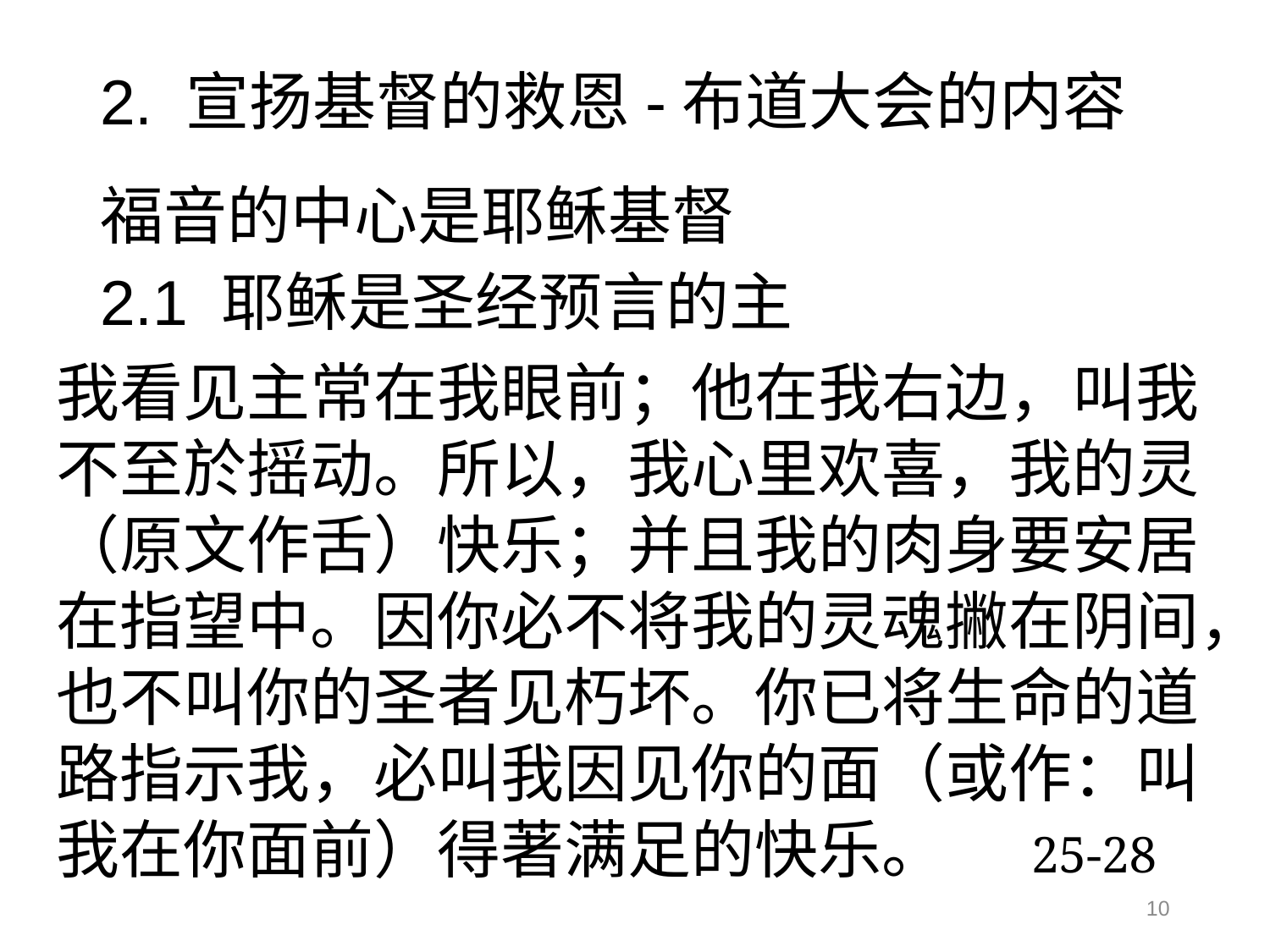

# 2. 宣扬基督的救恩-布道大会的内容
福音的中心是耶稣基督
2.1 耶稣是圣经预言的主
我看见主常在我眼前；他在我右边，叫我不至於摇动。所以，我心里欢喜，我的灵（原文作舌）快乐；并且我的肉身要安居在指望中。因你必不将我的灵魂撇在阴间，也不叫你的圣者见朽坏。你已将生命的道路指示我，必叫我因见你的面（或作：叫我在你面前）得著满足的快乐。     25-28
10